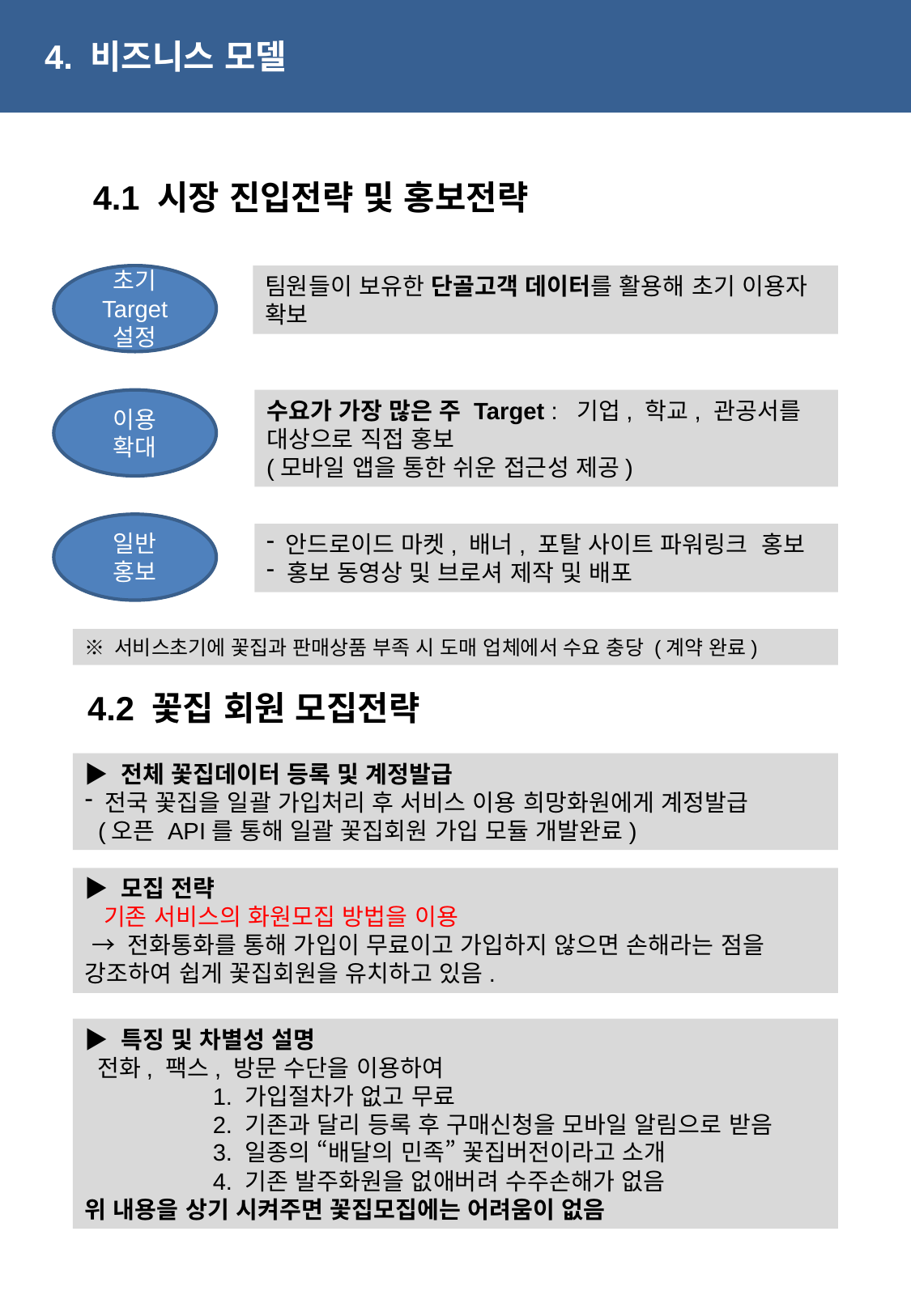

4. 비즈니스 모델
4.1 시장 진입전략 및 홍보전략
초기 Target
설정
팀원들이 보유한 단골고객 데이터를 활용해 초기 이용자 확보
이용
확대
수요가 가장 많은 주 Target :  기업, 학교, 관공서를 대상으로 직접 홍보
(모바일 앱을 통한 쉬운 접근성 제공)
일반
홍보
 안드로이드 마켓, 배너, 포탈 사이트 파워링크  홍보
 홍보 동영상 및 브로셔 제작 및 배포
※ 서비스초기에 꽃집과 판매상품 부족 시 도매 업체에서 수요 충당 (계약 완료)
4.2 꽃집 회원 모집전략
▶ 전체 꽃집데이터 등록 및 계정발급
 전국 꽃집을 일괄 가입처리 후 서비스 이용 희망화원에게 계정발급
  (오픈 API를 통해 일괄 꽃집회원 가입 모듈 개발완료)
▶ 모집 전략
  기존 서비스의 화원모집 방법을 이용
 → 전화통화를 통해 가입이 무료이고 가입하지 않으면 손해라는 점을 강조하여 쉽게 꽃집회원을 유치하고 있음.
▶ 특징 및 차별성 설명
 전화, 팩스, 방문 수단을 이용하여
 	 1. 가입절차가 없고 무료
	 2. 기존과 달리 등록 후 구매신청을 모바일 알림으로 받음
	 3. 일종의 “배달의 민족” 꽃집버전이라고 소개
	 4. 기존 발주화원을 없애버려 수주손해가 없음
위 내용을 상기 시켜주면 꽃집모집에는 어려움이 없음